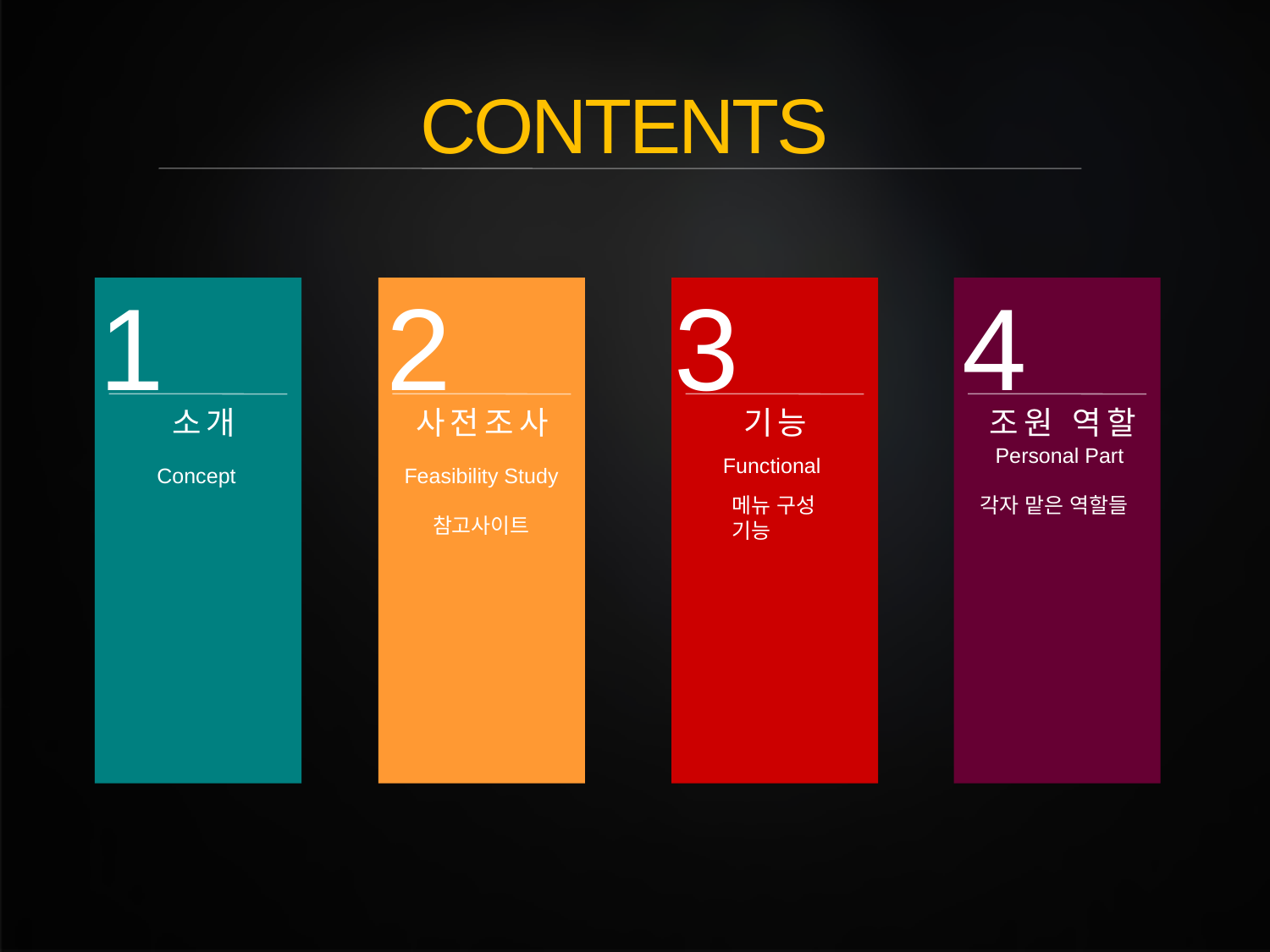

CONTENTS
1

소개
Concept
2

사전조사
Feasibility Study
참고사이트
3

기능
Functional
메뉴 구성
기능
4

조원 역할
Personal Part
각자 맡은 역할들